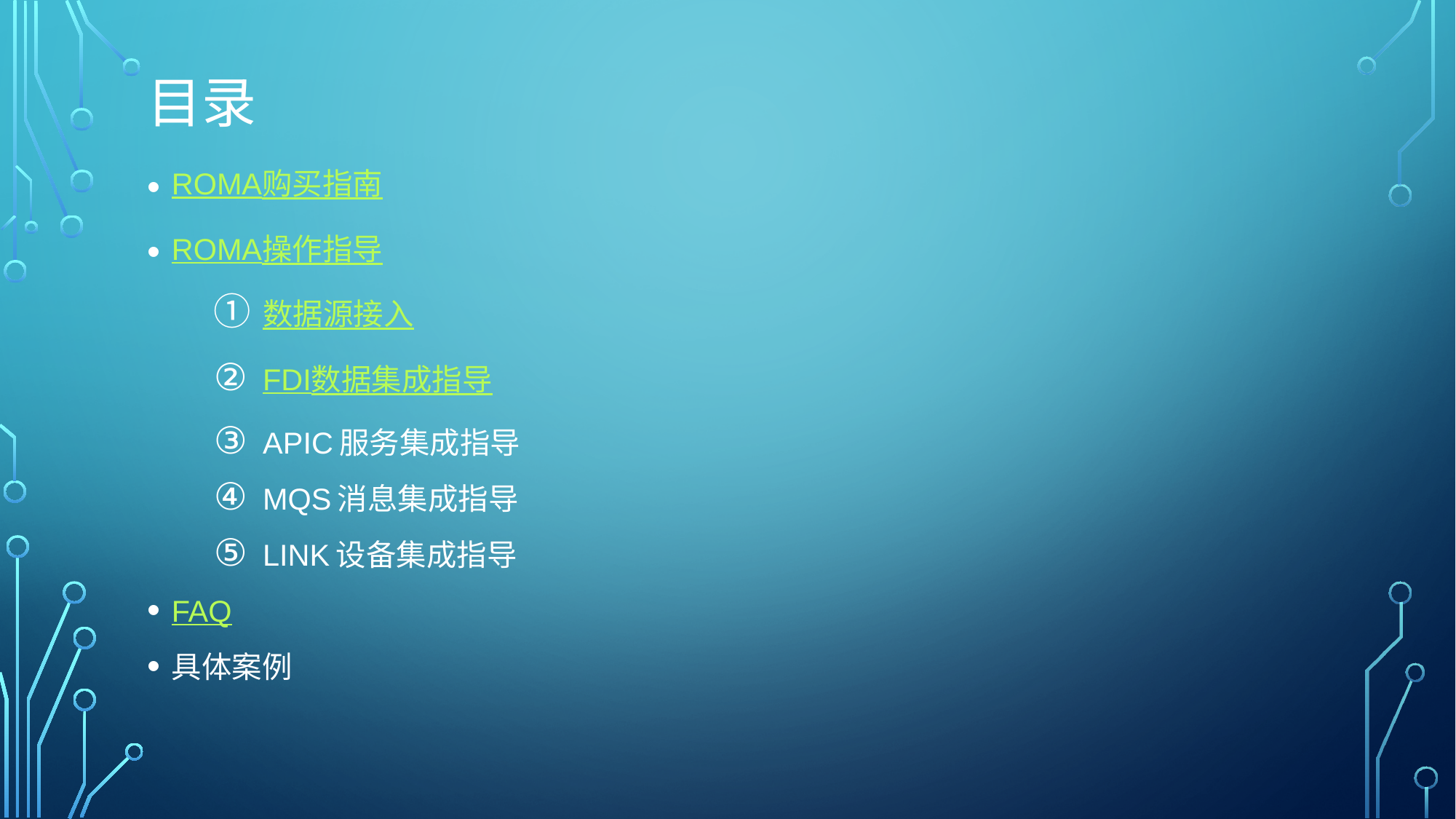

# 目录
ROMA购买指南
ROMA操作指导
数据源接入
FDI数据集成指导
APIC服务集成指导
MQS消息集成指导
LINK设备集成指导
FAQ
具体案例